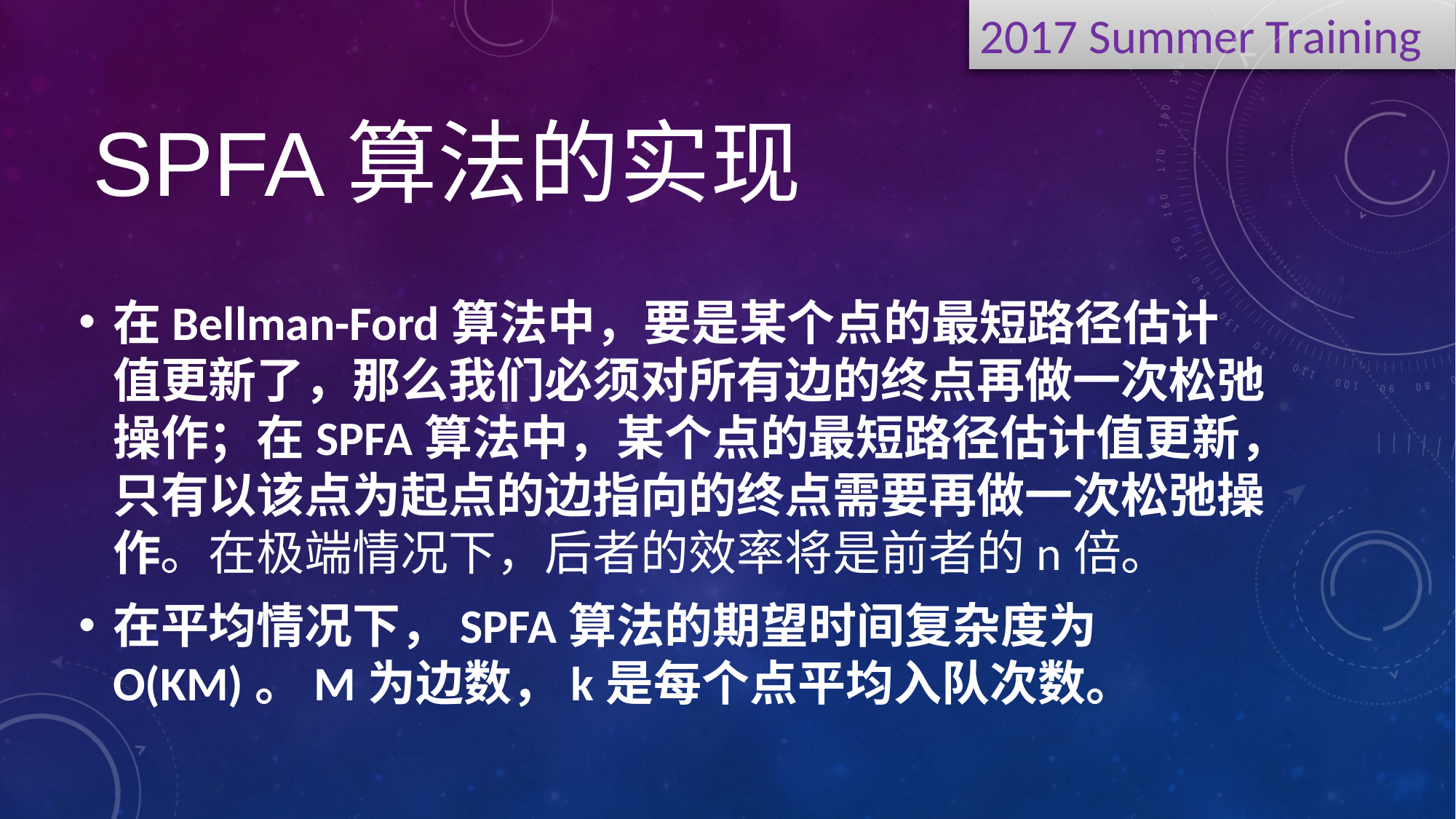

# SPFA算法的实现
在Bellman-Ford算法中，要是某个点的最短路径估计值更新了，那么我们必须对所有边的终点再做一次松弛操作；在SPFA算法中，某个点的最短路径估计值更新，只有以该点为起点的边指向的终点需要再做一次松弛操作。在极端情况下，后者的效率将是前者的n倍。
在平均情况下，SPFA算法的期望时间复杂度为O(KM)。M为边数，k是每个点平均入队次数。